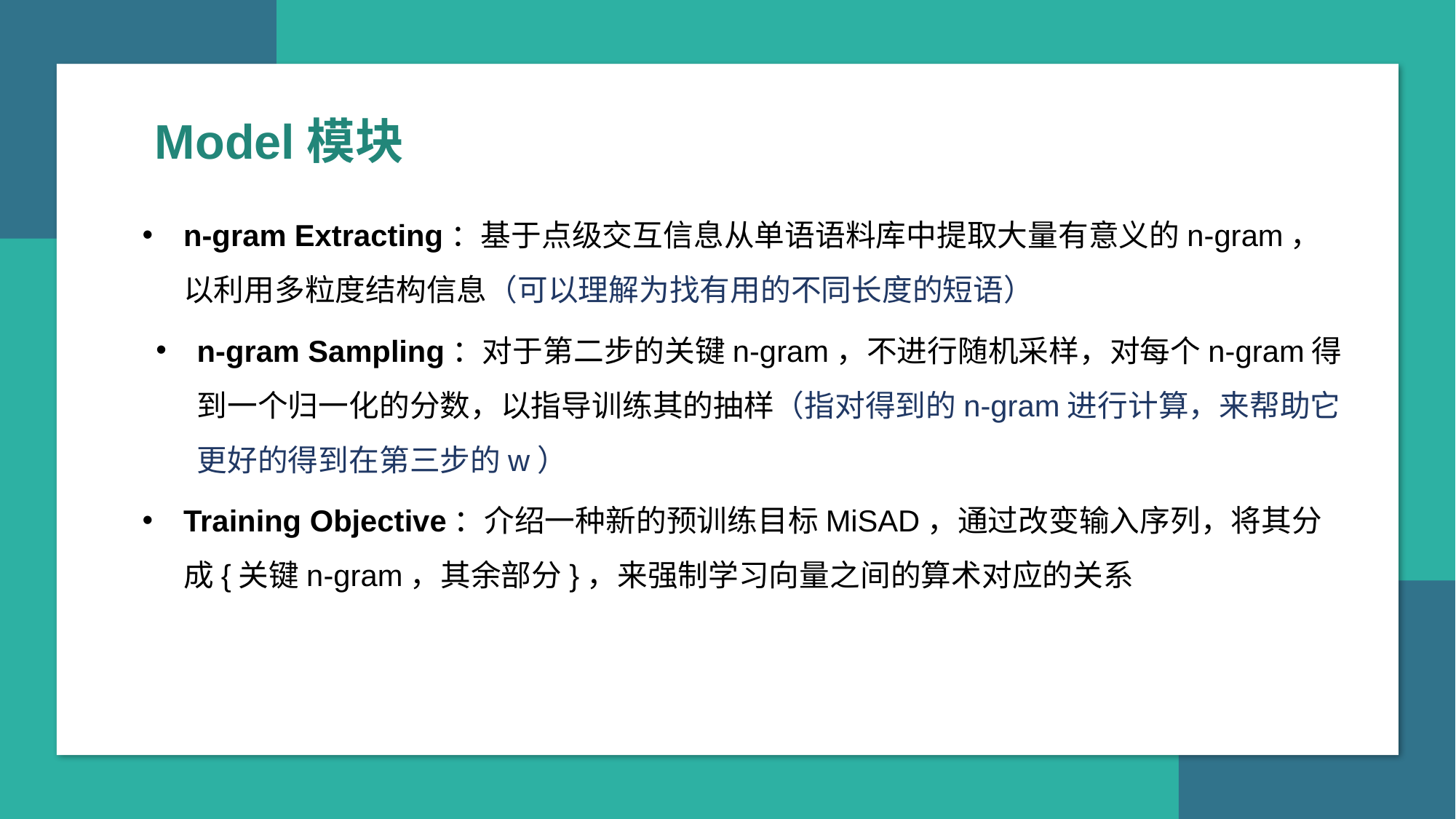

https://www.ypppt.com/
Model模块
n-gram Extracting：基于点级交互信息从单语语料库中提取大量有意义的n-gram，以利用多粒度结构信息（可以理解为找有用的不同长度的短语）
n-gram Sampling：对于第二步的关键n-gram，不进行随机采样，对每个n-gram得到一个归一化的分数，以指导训练其的抽样（指对得到的n-gram进行计算，来帮助它更好的得到在第三步的w）
Training Objective：介绍一种新的预训练目标MiSAD，通过改变输入序列，将其分成{关键n-gram，其余部分}，来强制学习向量之间的算术对应的关系